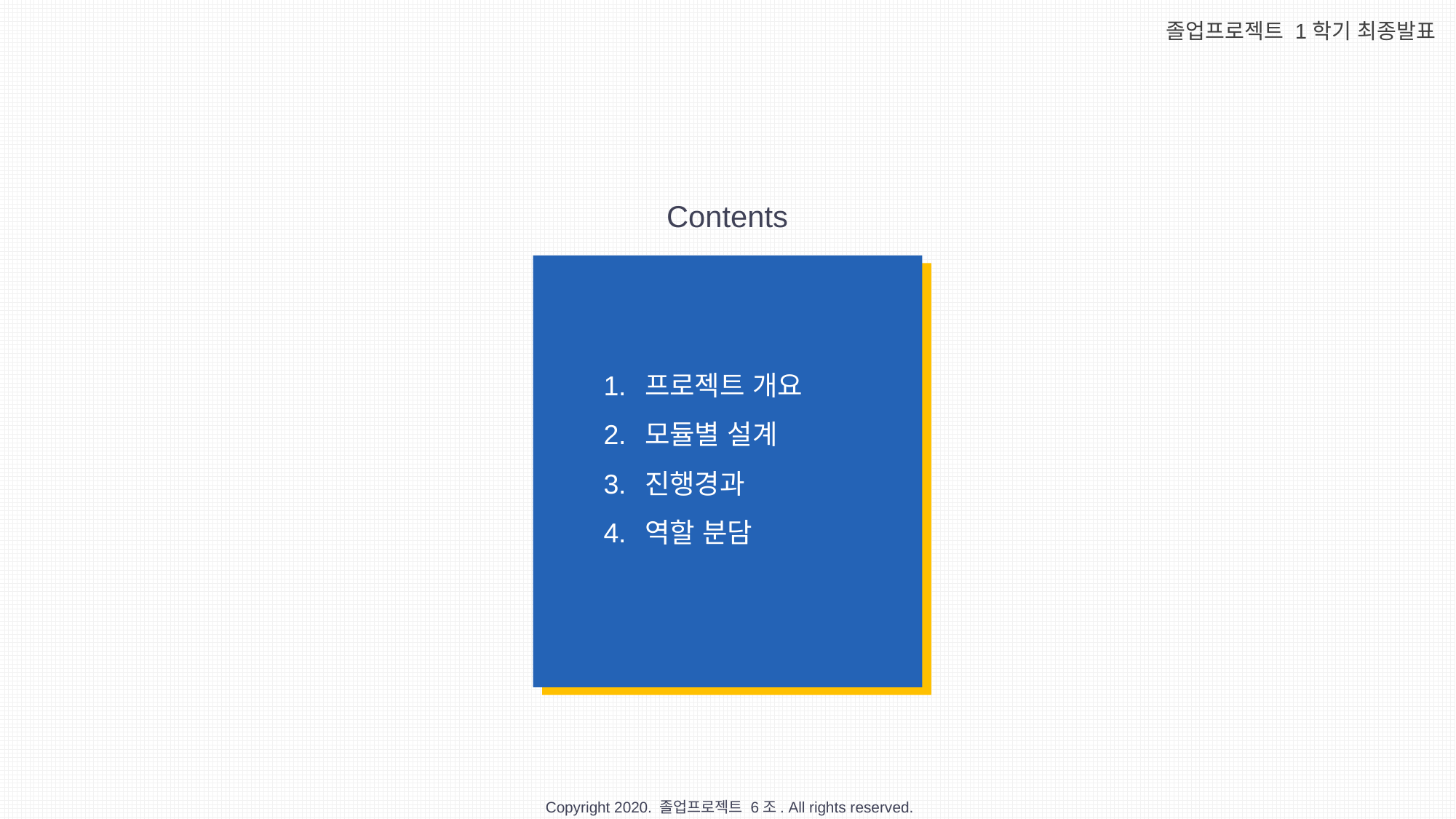

졸업프로젝트 1학기 최종발표
Contents

프로젝트 개요
모듈별 설계
진행경과
역할 분담
 Copyright 2020. 졸업프로젝트 6조. All rights reserved.